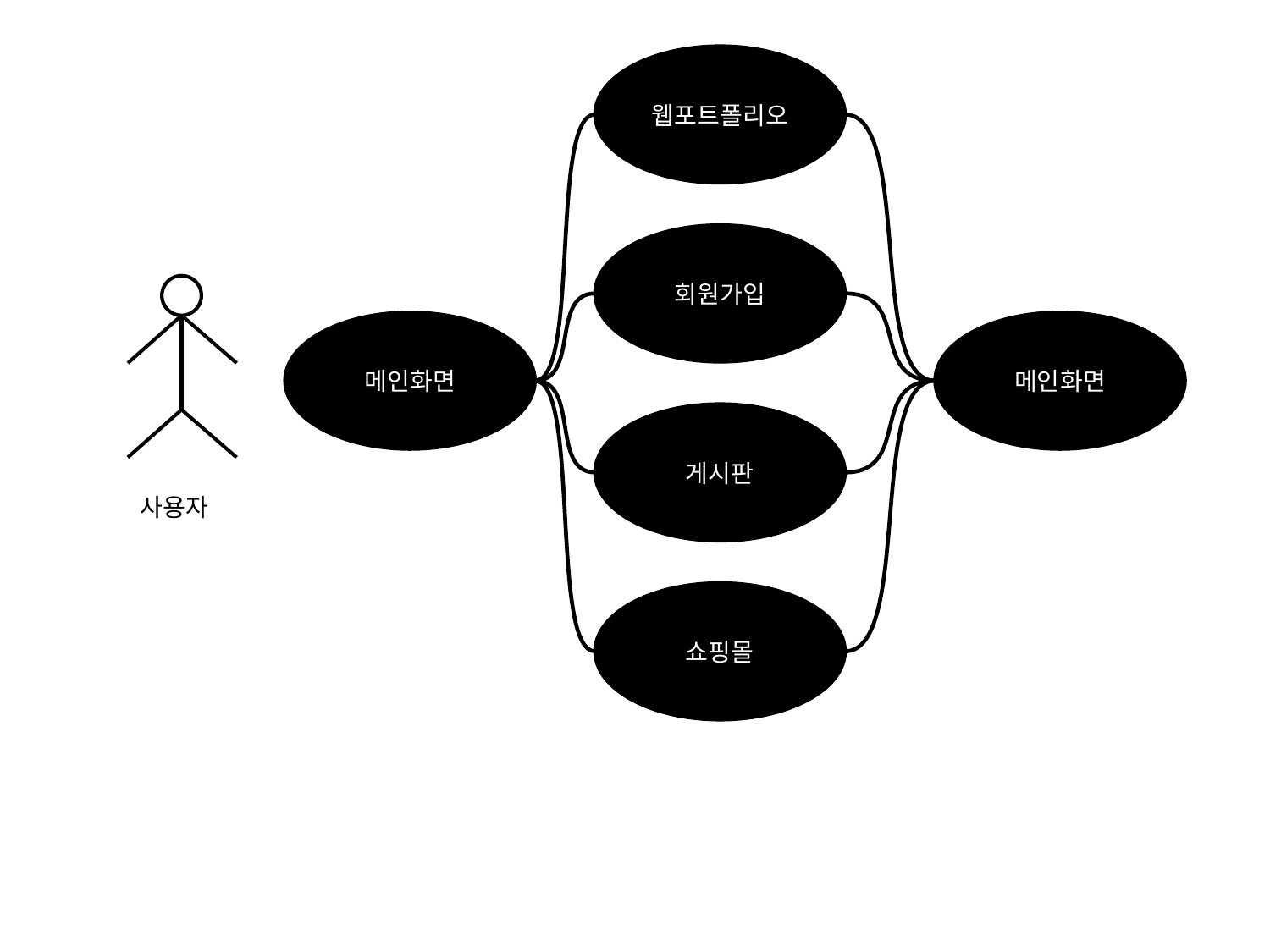

웹포트폴리오
회원가입

사용자
메인화면
메인화면
게시판
쇼핑몰